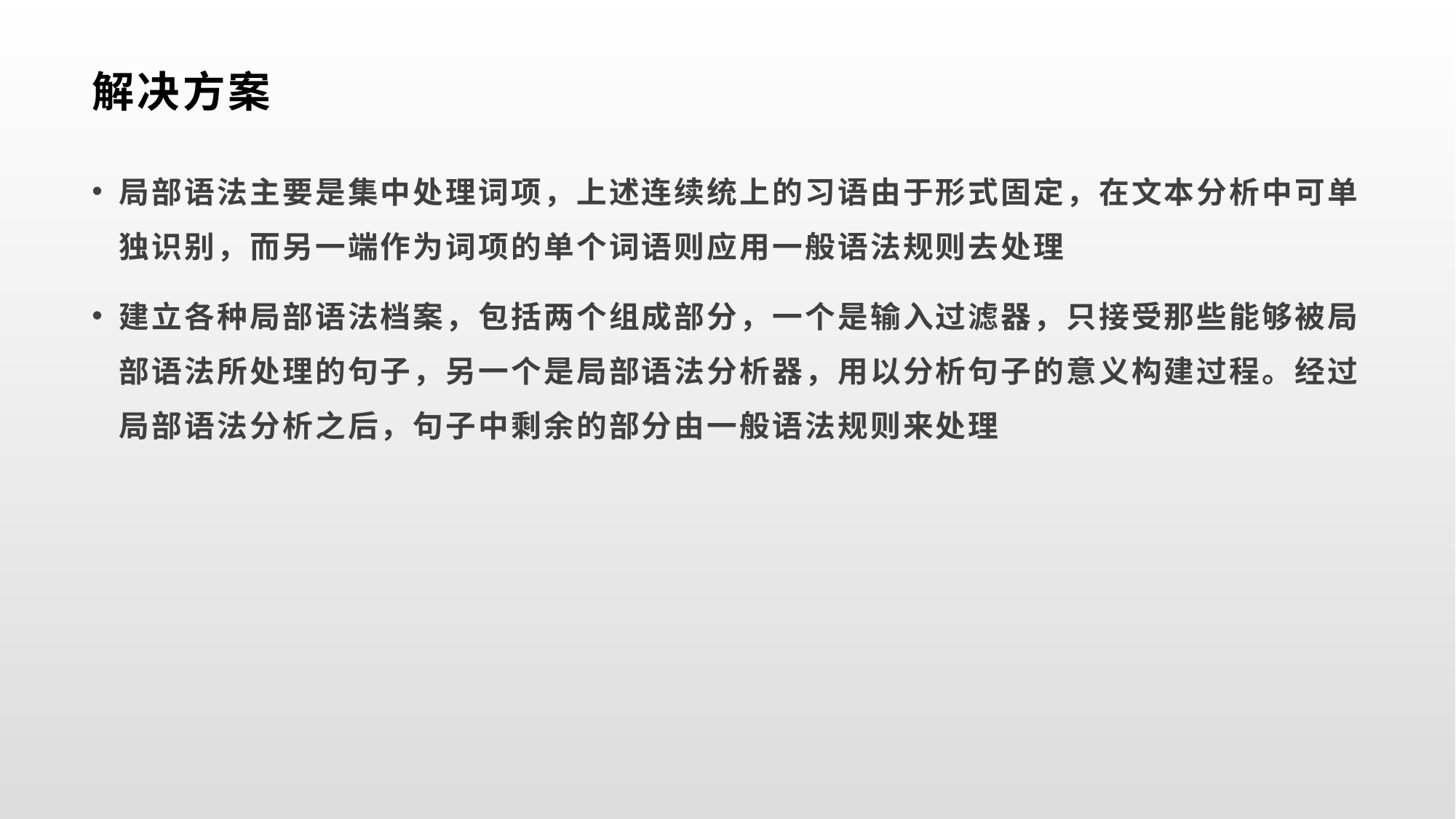

# 解决方案
局部语法主要是集中处理词项，上述连续统上的习语由于形式固定，在文本分析中可单独识别，而另一端作为词项的单个词语则应用一般语法规则去处理
建立各种局部语法档案，包括两个组成部分，一个是输入过滤器，只接受那些能够被局部语法所处理的句子，另一个是局部语法分析器，用以分析句子的意义构建过程。经过局部语法分析之后，句子中剩余的部分由一般语法规则来处理